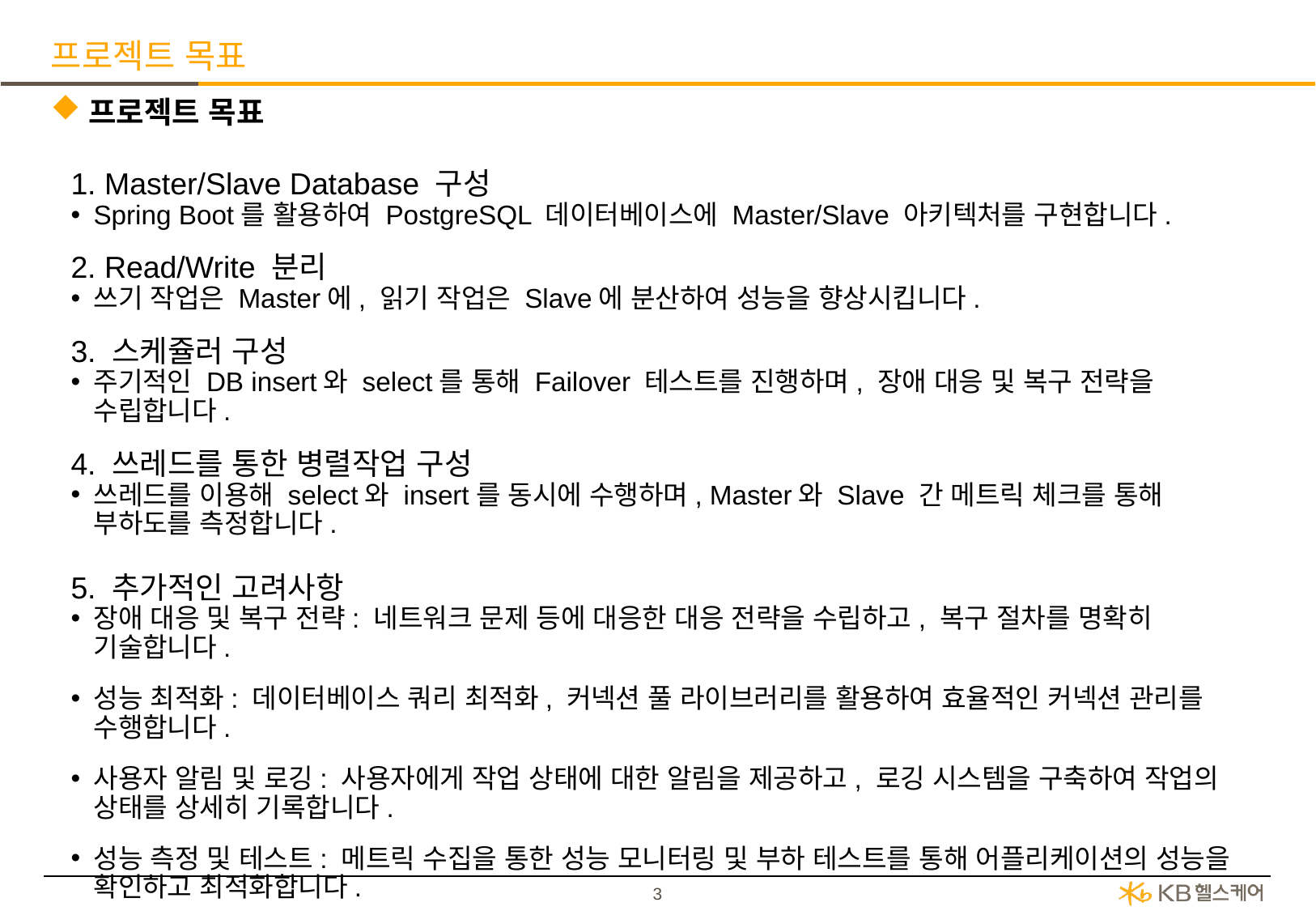

# 프로젝트 목표
프로젝트 목표
1. Master/Slave Database 구성
Spring Boot를 활용하여 PostgreSQL 데이터베이스에 Master/Slave 아키텍처를 구현합니다.

2. Read/Write 분리
쓰기 작업은 Master에, 읽기 작업은 Slave에 분산하여 성능을 향상시킵니다.

3. 스케쥴러 구성
주기적인 DB insert와 select를 통해 Failover 테스트를 진행하며, 장애 대응 및 복구 전략을 수립합니다.

4. 쓰레드를 통한 병렬작업 구성
쓰레드를 이용해 select와 insert를 동시에 수행하며, Master와 Slave 간 메트릭 체크를 통해 부하도를 측정합니다.

5. 추가적인 고려사항
장애 대응 및 복구 전략: 네트워크 문제 등에 대응한 대응 전략을 수립하고, 복구 절차를 명확히 기술합니다.

성능 최적화: 데이터베이스 쿼리 최적화, 커넥션 풀 라이브러리를 활용하여 효율적인 커넥션 관리를 수행합니다.

사용자 알림 및 로깅: 사용자에게 작업 상태에 대한 알림을 제공하고, 로깅 시스템을 구축하여 작업의 상태를 상세히 기록합니다.

성능 측정 및 테스트: 메트릭 수집을 통한 성능 모니터링 및 부하 테스트를 통해 어플리케이션의 성능을 확인하고 최적화합니다.